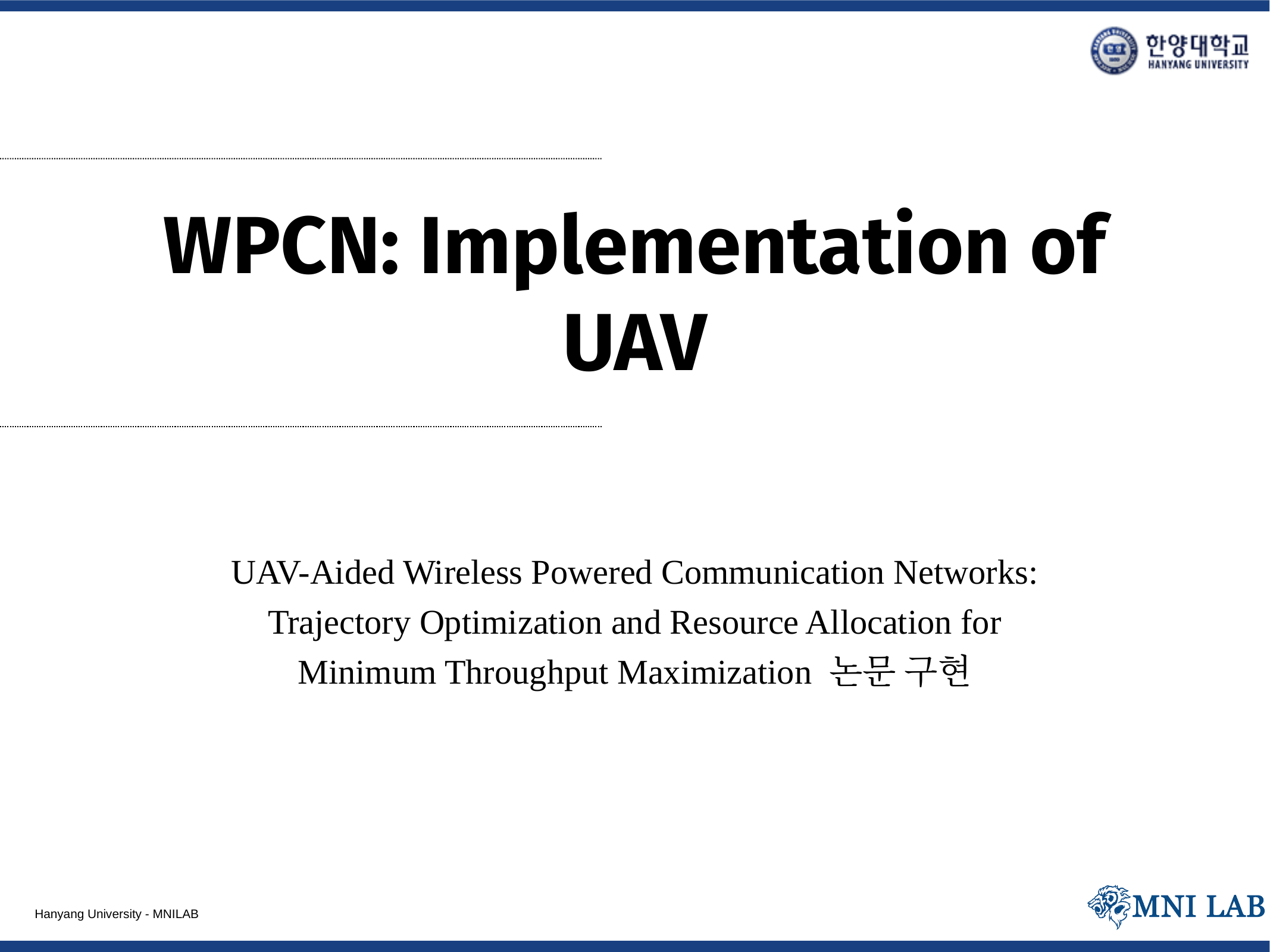

# WPCN: Implementation of UAV
UAV-Aided Wireless Powered Communication Networks: Trajectory Optimization and Resource Allocation for Minimum Throughput Maximization 논문 구현